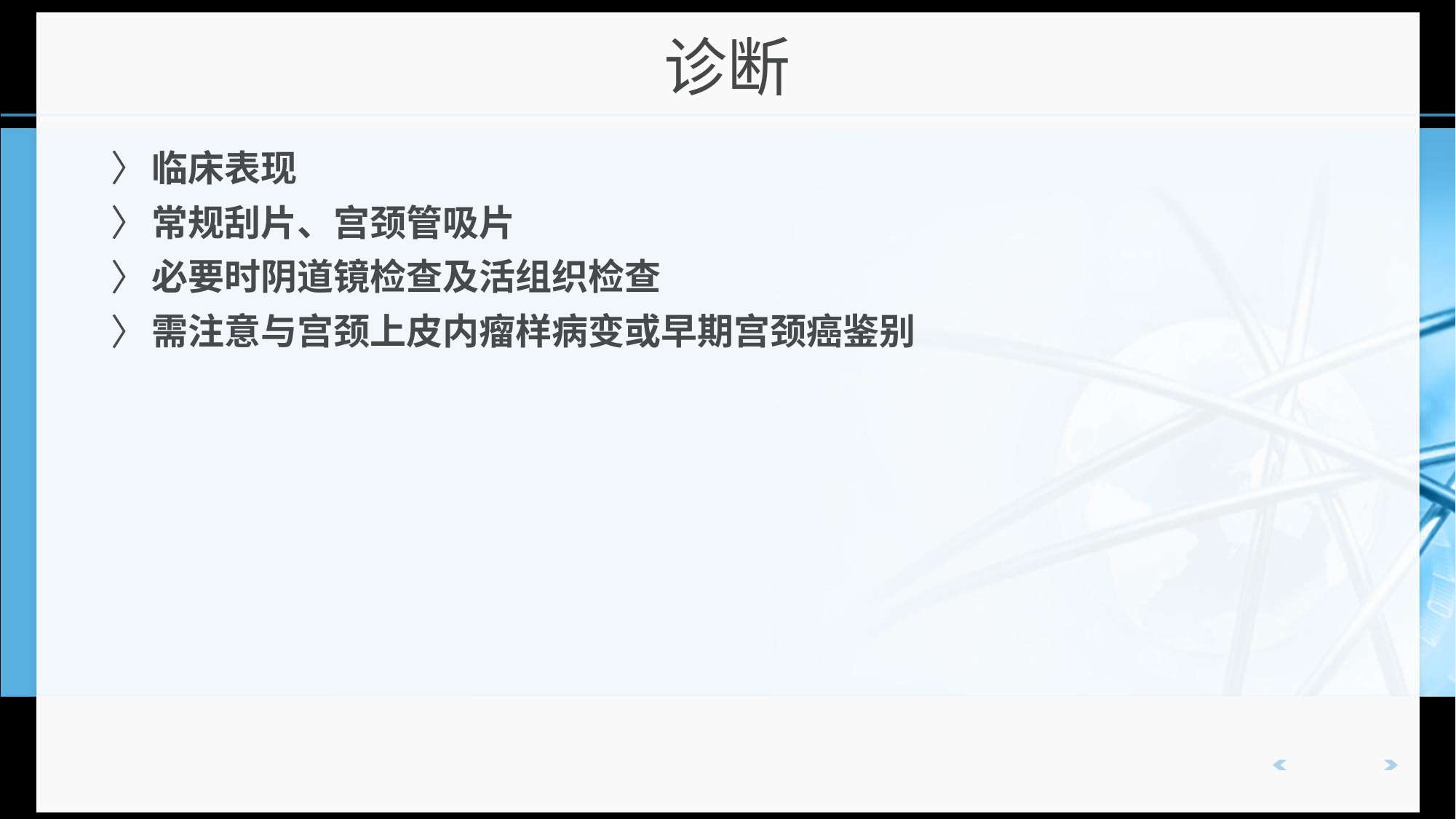

# 诊断
临床表现
常规刮片、宫颈管吸片
必要时阴道镜检查及活组织检查
需注意与宫颈上皮内瘤样病变或早期宫颈癌鉴别